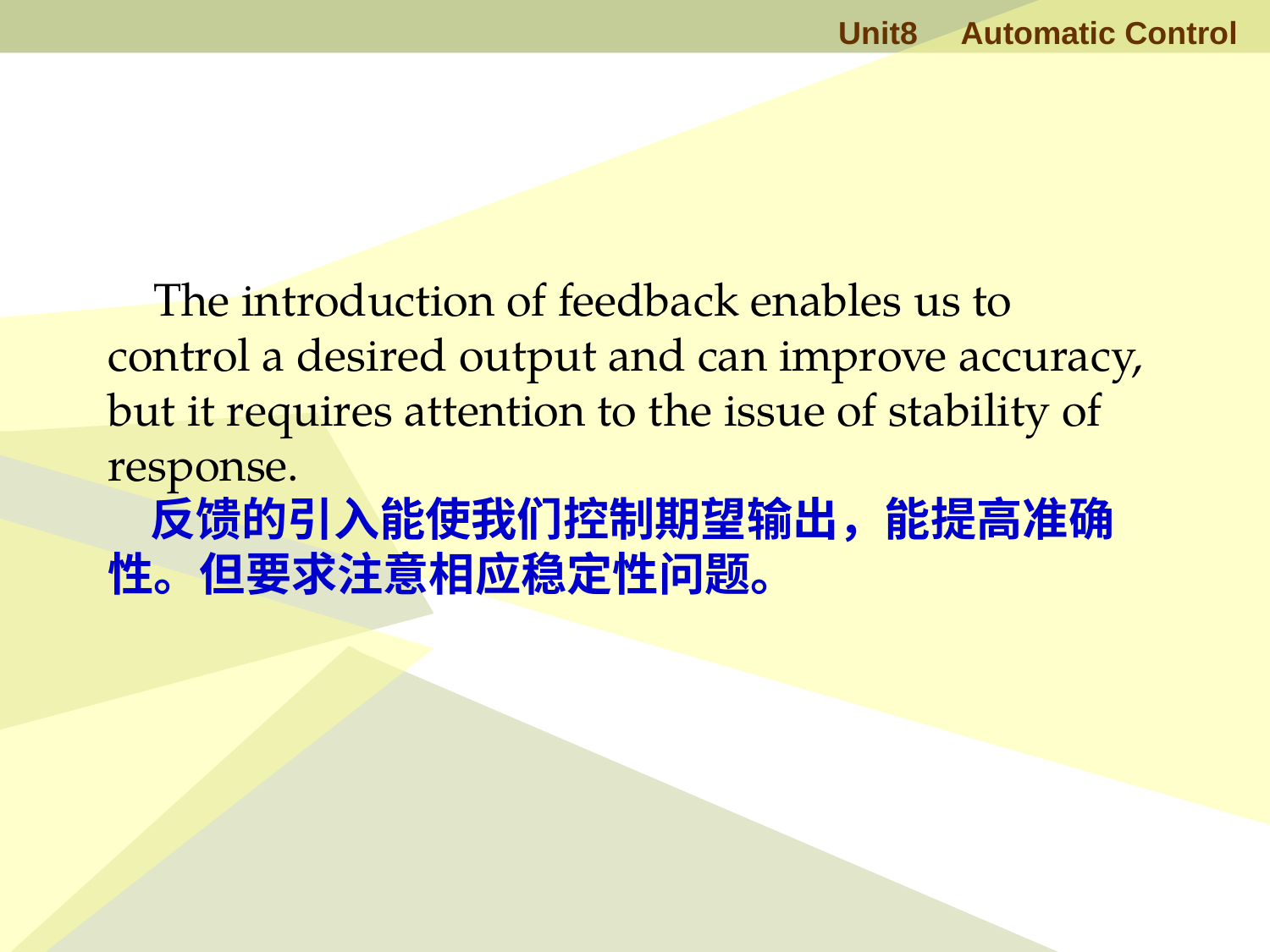

The introduction of feedback enables us to control a desired output and can improve accuracy, but it requires attention to the issue of stability of response.
   反馈的引入能使我们控制期望输出，能提高准确性。但要求注意相应稳定性问题。